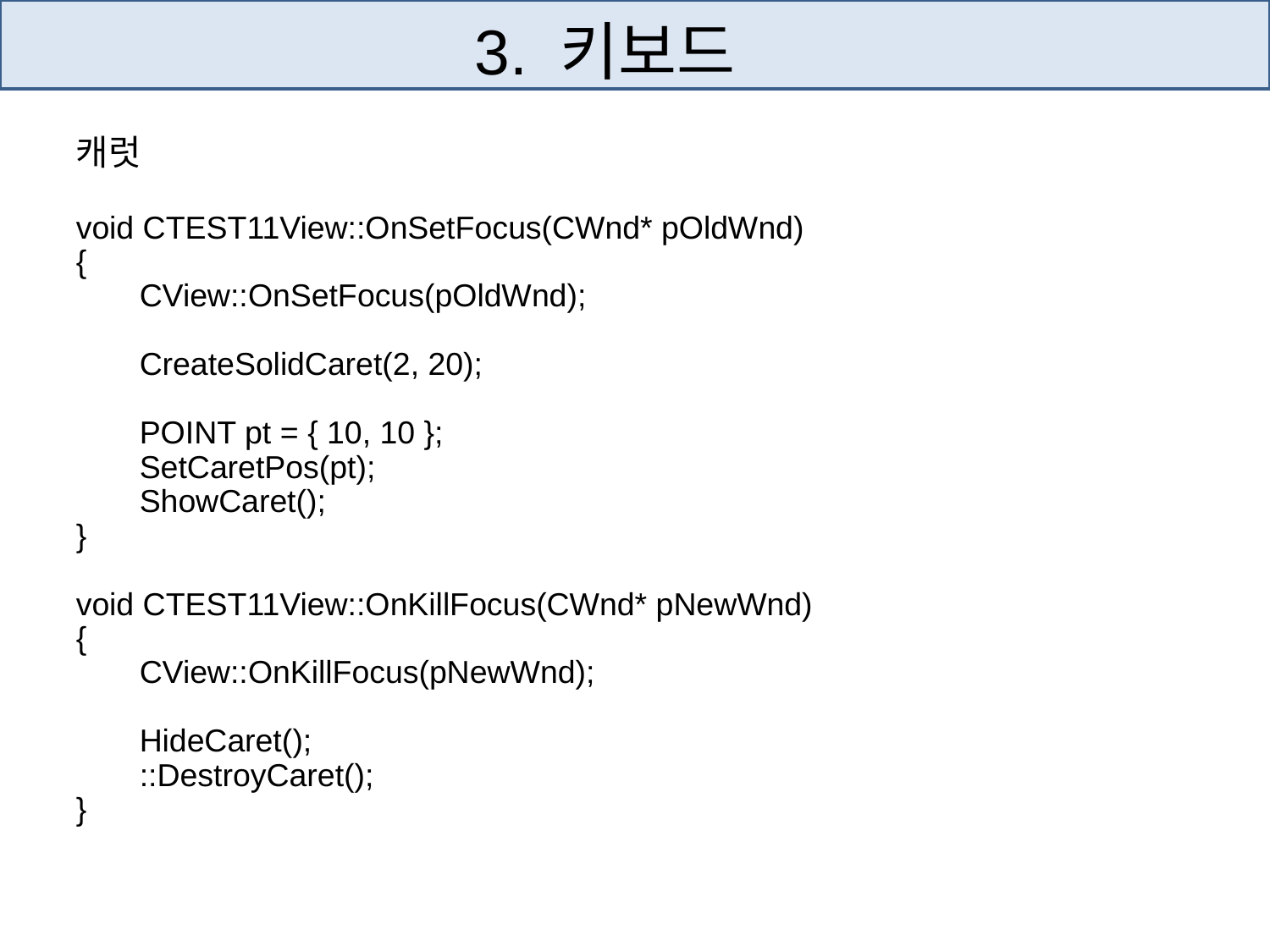

# 3. 키보드
캐럿

void CTEST11View::OnSetFocus(CWnd* pOldWnd)
{
	CView::OnSetFocus(pOldWnd);

	CreateSolidCaret(2, 20);

	POINT pt = { 10, 10 };
	SetCaretPos(pt);
	ShowCaret();
}

void CTEST11View::OnKillFocus(CWnd* pNewWnd)
{
	CView::OnKillFocus(pNewWnd);

	HideCaret();
	::DestroyCaret();
}